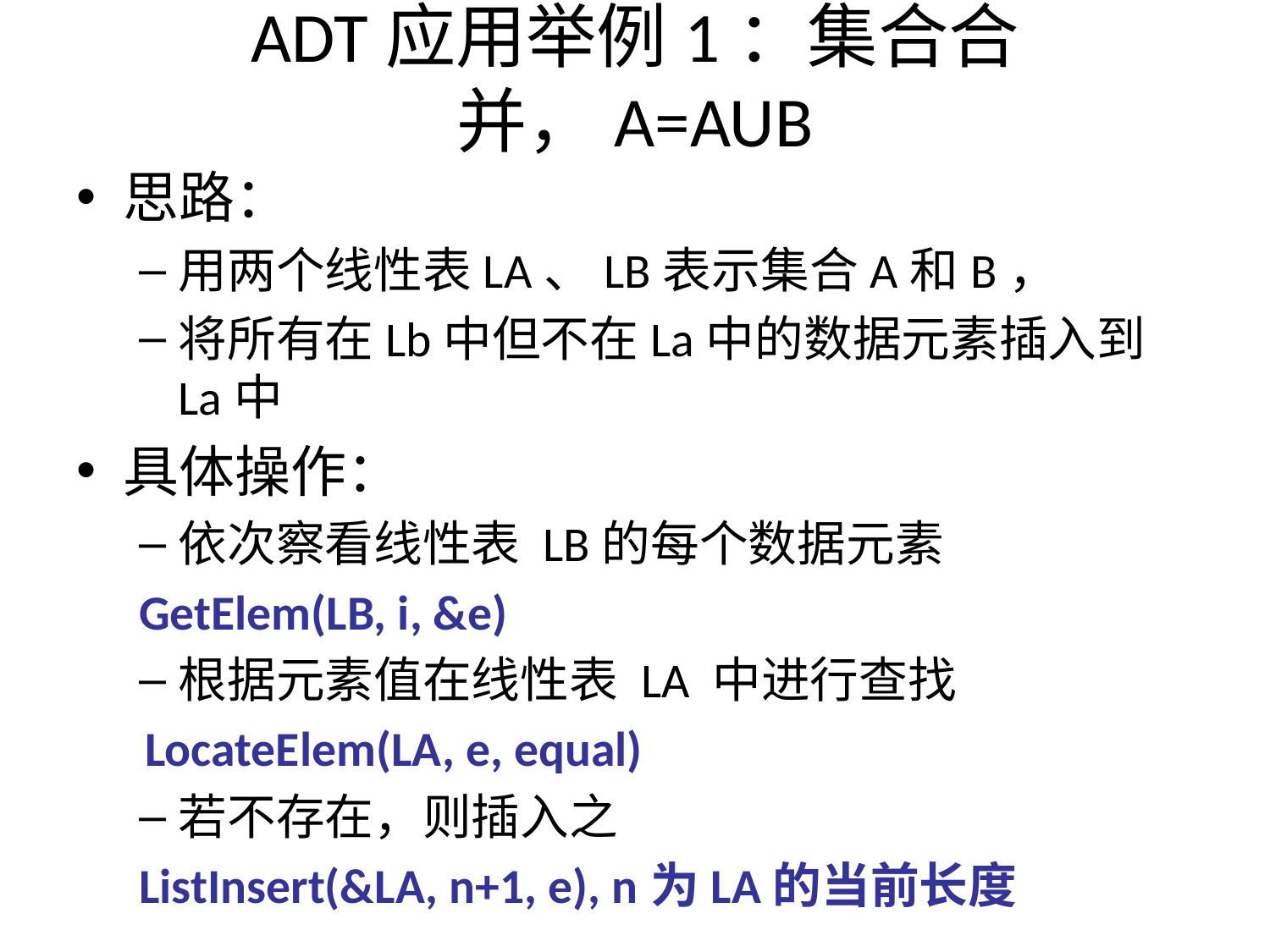

# ADT应用举例1：集合合并，A=AUB
思路：
用两个线性表LA、LB表示集合A和B，
将所有在Lb中但不在La中的数据元素插入到La中
具体操作：
依次察看线性表 LB的每个数据元素
GetElem(LB, i, &e)
根据元素值在线性表 LA 中进行查找
 LocateElem(LA, e, equal)
若不存在，则插入之
ListInsert(&LA, n+1, e), n为LA的当前长度